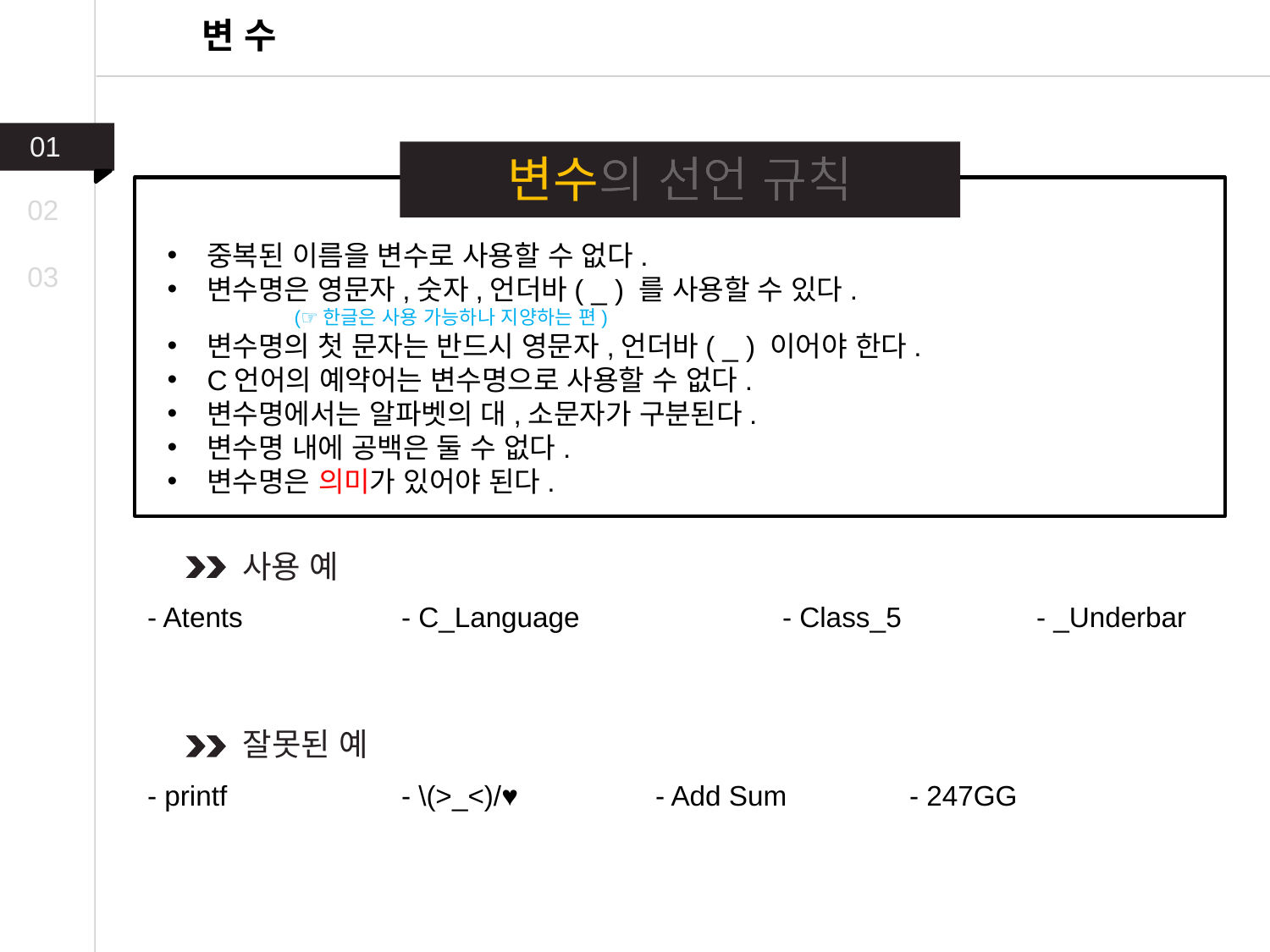

변 수
01

변수의 선언 규칙

02
중복된 이름을 변수로 사용할 수 없다.
변수명은 영문자,숫자,언더바( _ ) 를 사용할 수 있다.
	(☞한글은 사용 가능하나 지양하는 편)
변수명의 첫 문자는 반드시 영문자,언더바( _ ) 이어야 한다.
C언어의 예약어는 변수명으로 사용할 수 없다.
변수명에서는 알파벳의 대,소문자가 구분된다.
변수명 내에 공백은 둘 수 없다.
변수명은 의미가 있어야 된다.
03
  사용 예

- Atents		- C_Language		- Class_5		- _Underbar
  잘못된 예

- printf		- \(>_<)/♥		- Add Sum	- 247GG